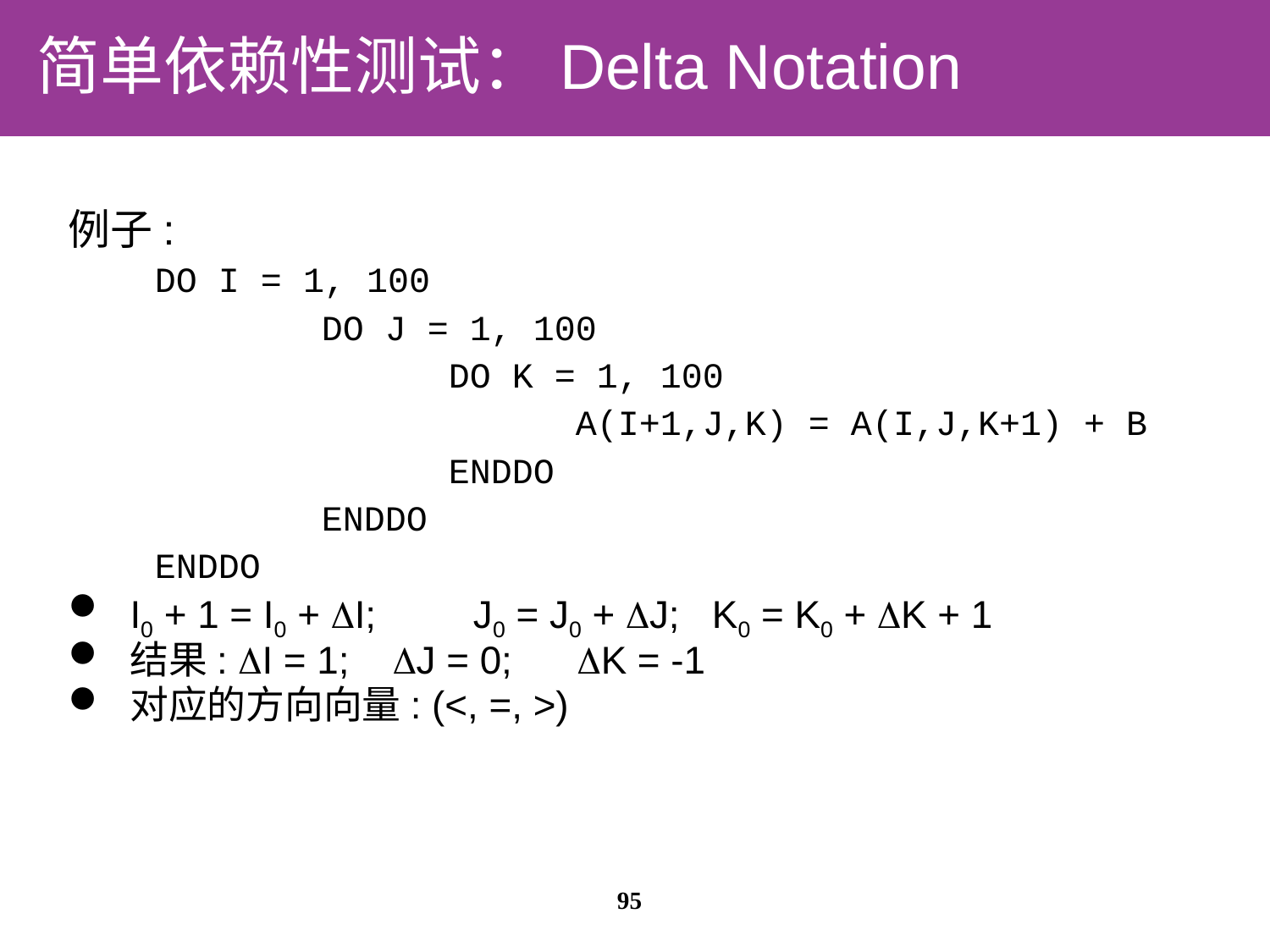

# 简单依赖性测试：Delta Notation
例子:
DO I = 1, 100
		DO J = 1, 100
			DO K = 1, 100
				A(I+1,J,K) = A(I,J,K+1) + B
			ENDDO
		ENDDO
ENDDO
I0 + 1 = I0 + ΔI;         J0 = J0 + ΔJ;   K0 = K0 + ΔK + 1
结果: ΔI = 1;    ΔJ = 0;      ΔK = -1
对应的方向向量: (<, =, >)
95